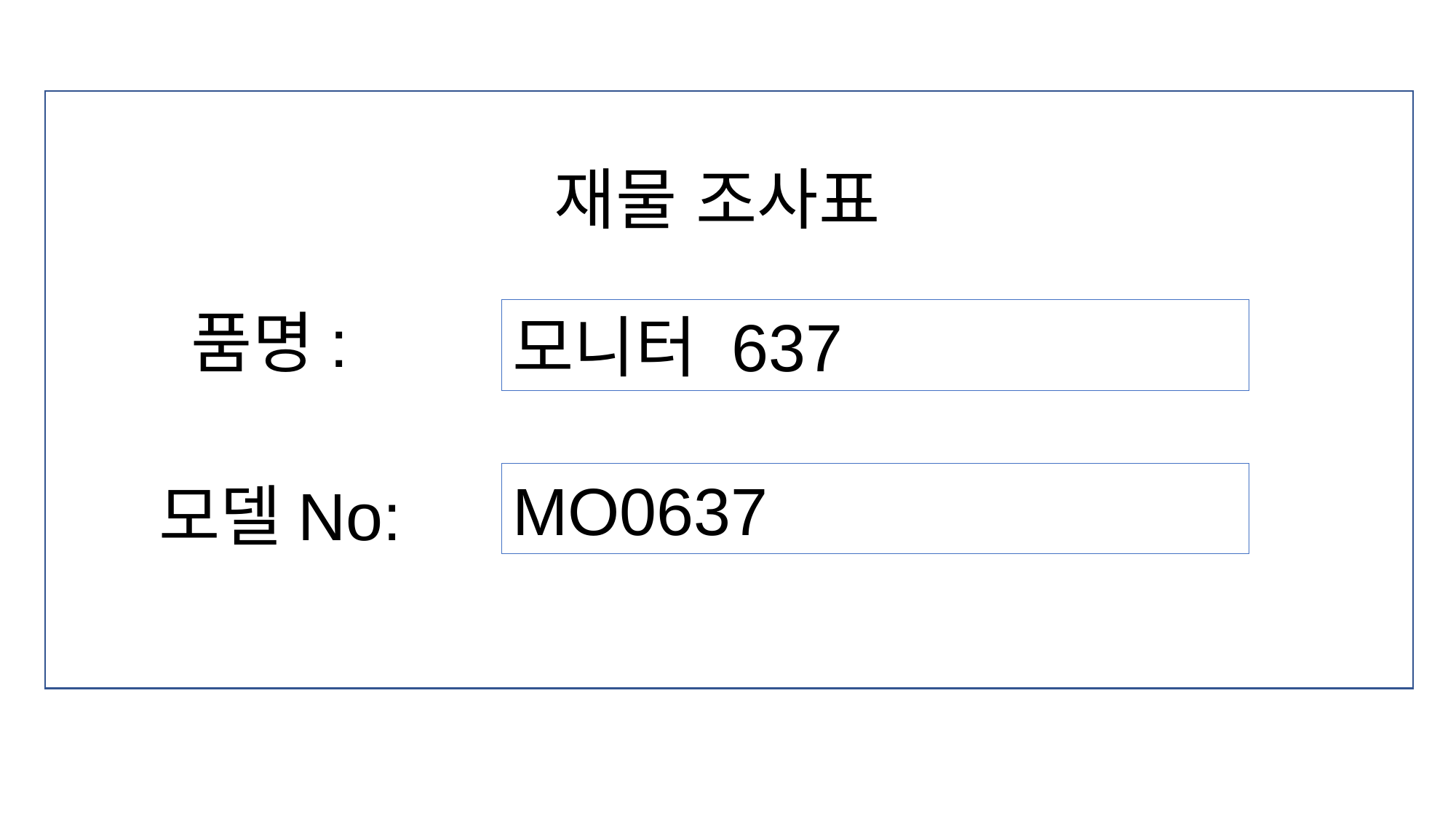

재물 조사표
품명:
모니터 637
MO0637
모델No: